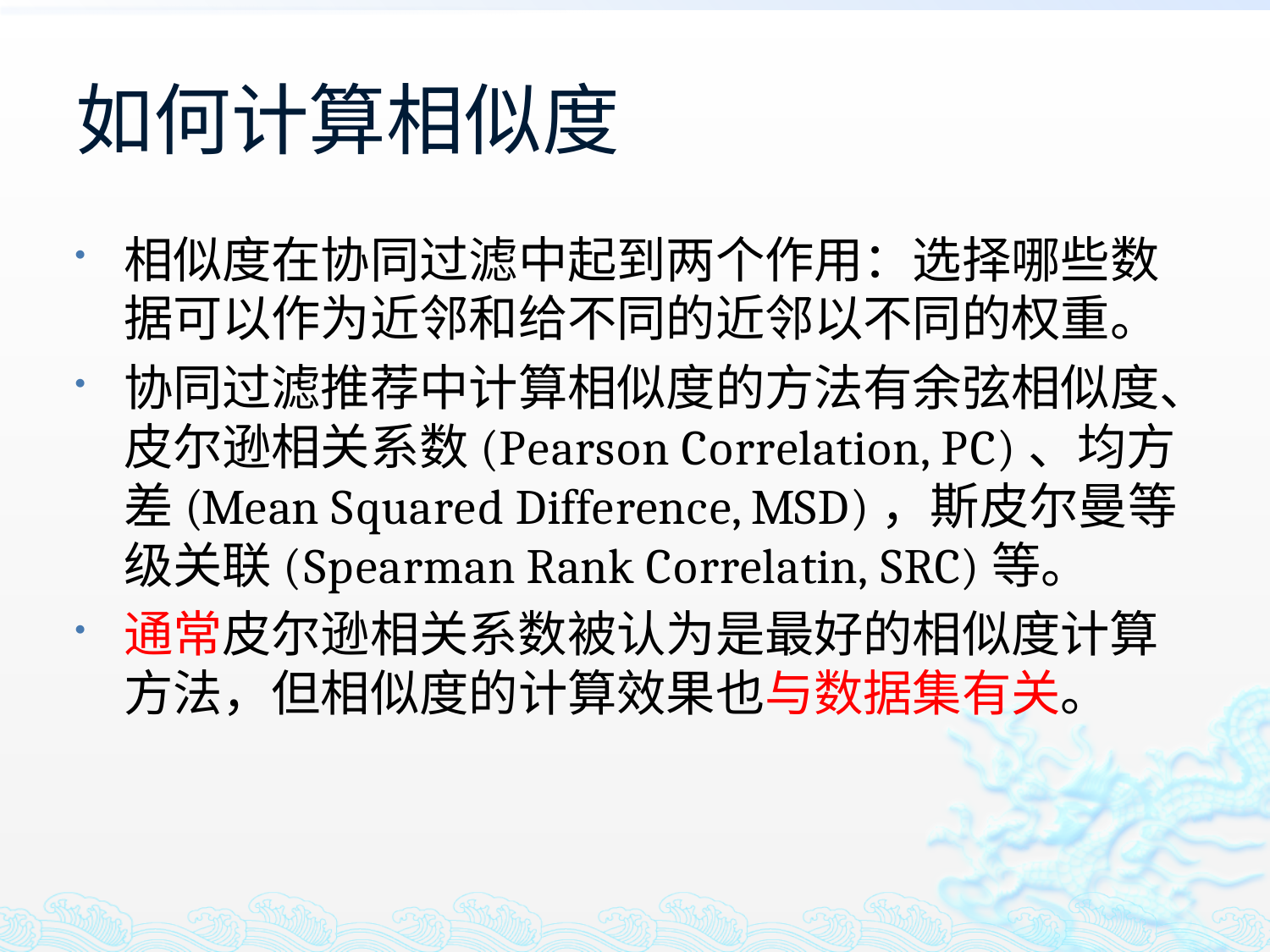

# 如何计算相似度
相似度在协同过滤中起到两个作用：选择哪些数据可以作为近邻和给不同的近邻以不同的权重。
协同过滤推荐中计算相似度的方法有余弦相似度、皮尔逊相关系数(Pearson Correlation, PC)、均方差(Mean Squared Difference, MSD)，斯皮尔曼等级关联(Spearman Rank Correlatin, SRC)等。
通常皮尔逊相关系数被认为是最好的相似度计算方法，但相似度的计算效果也与数据集有关。